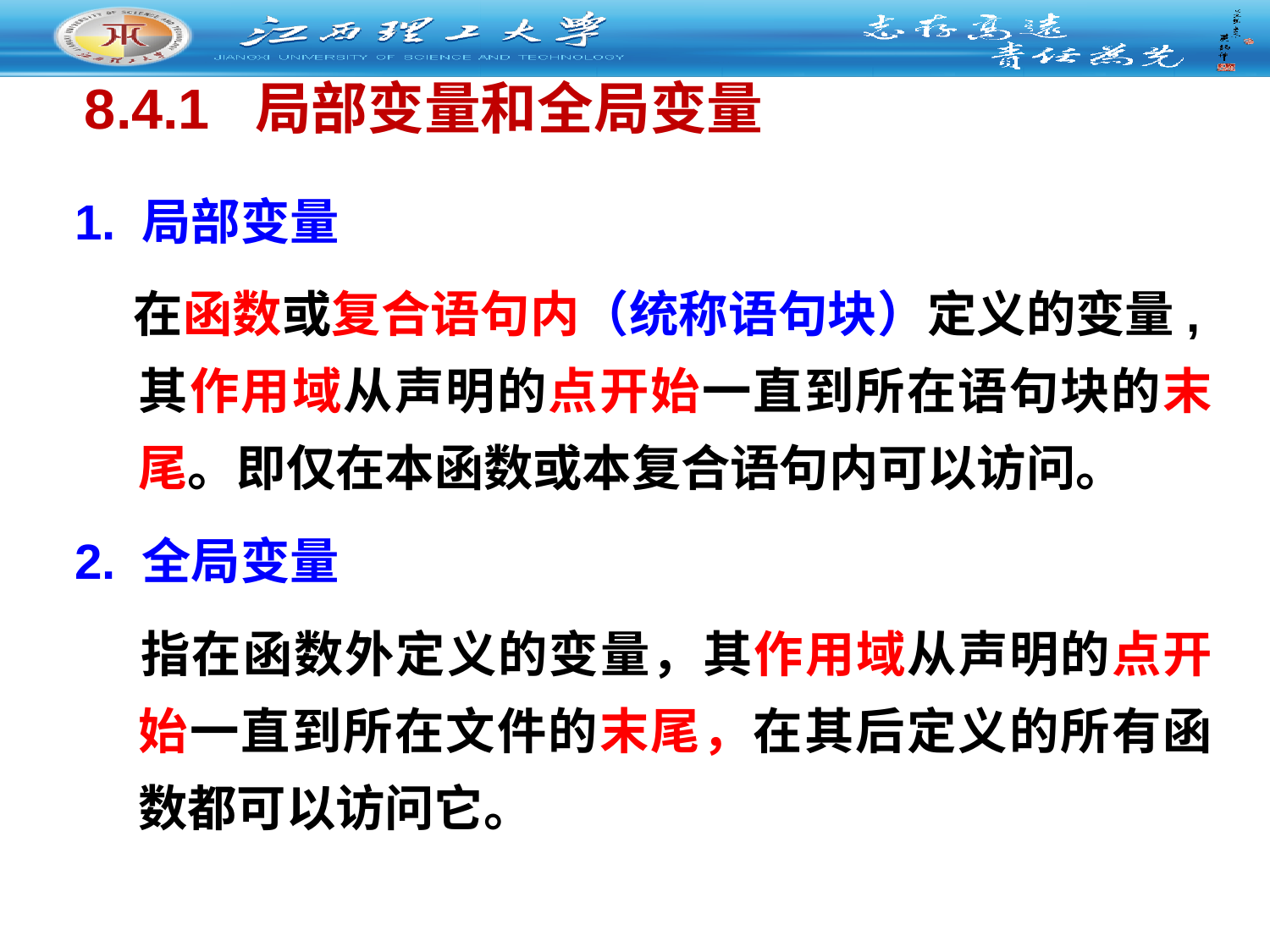

# 8.4.1  局部变量和全局变量
1. 局部变量
    在函数或复合语句内（统称语句块）定义的变量,其作用域从声明的点开始一直到所在语句块的末尾。即仅在本函数或本复合语句内可以访问。
2. 全局变量
    指在函数外定义的变量，其作用域从声明的点开始一直到所在文件的末尾，在其后定义的所有函数都可以访问它。

2.  变量的生存期
    指程序在执行期间，变量存在的时长，即从给变量分配内存到所分配内存被系统收回的那段时间。